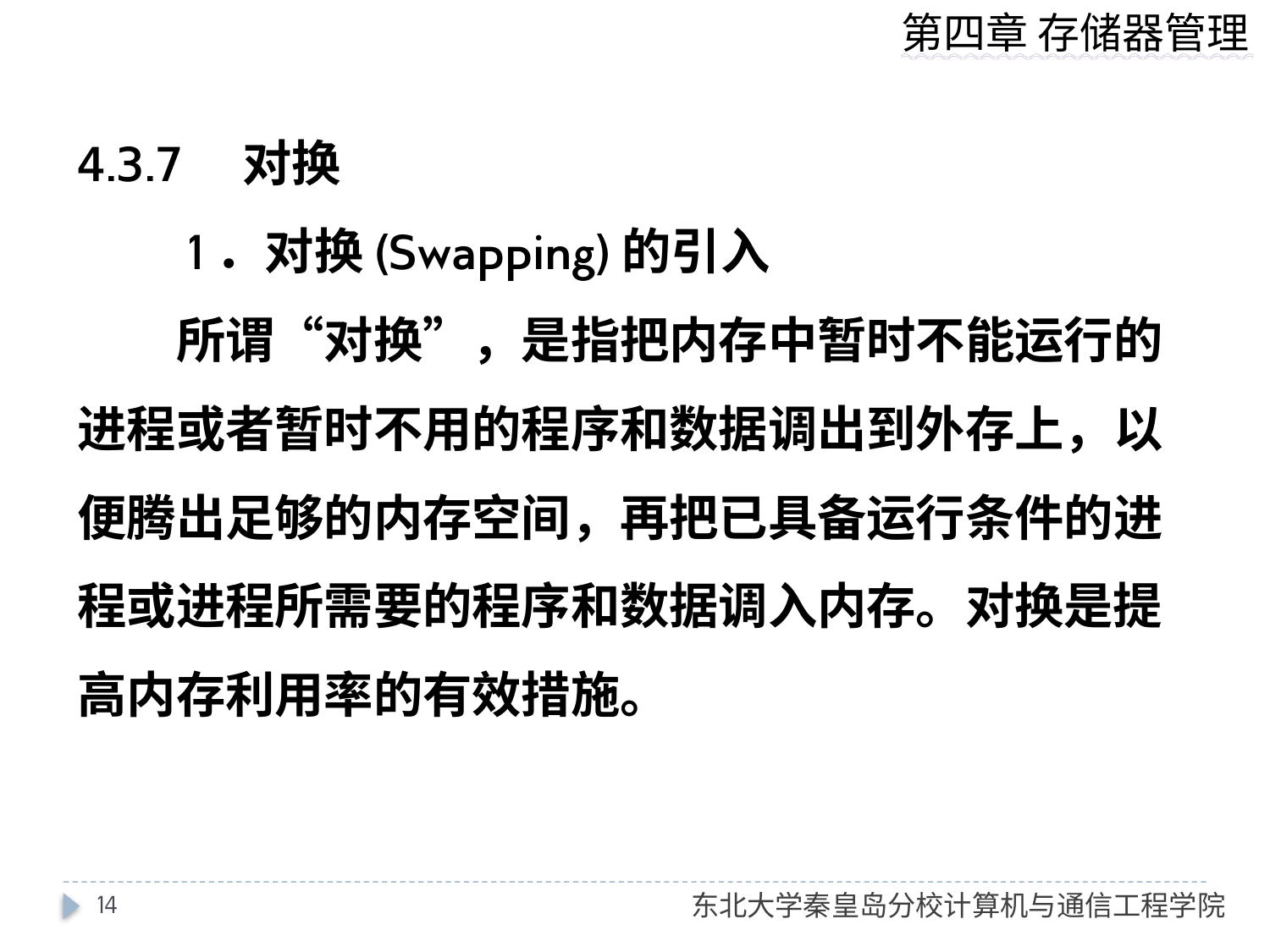

4.3.7　对换
　　1．对换(Swapping)的引入
　　所谓“对换”，是指把内存中暂时不能运行的进程或者暂时不用的程序和数据调出到外存上，以便腾出足够的内存空间，再把已具备运行条件的进程或进程所需要的程序和数据调入内存。对换是提高内存利用率的有效措施。

14